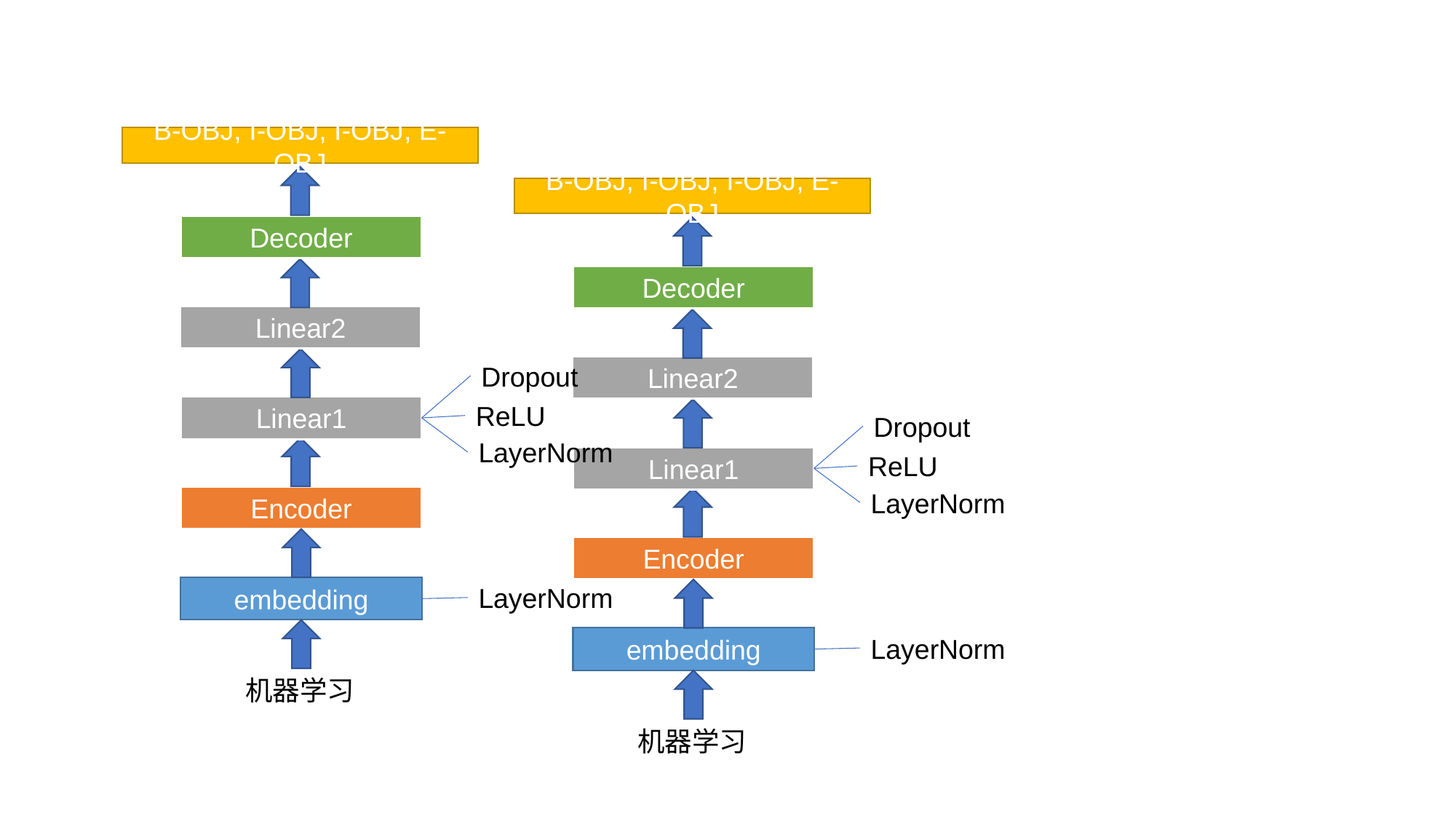

B-OBJ, I-OBJ, I-OBJ, E-OBJ

Decoder

Linear2
Dropout

ReLU
Linear1
LayerNorm

Encoder

LayerNorm
embedding

机器学习
B-OBJ, I-OBJ, I-OBJ, E-OBJ

Decoder

Linear2
Dropout

ReLU
Linear1
LayerNorm

Encoder

LayerNorm
embedding

机器学习